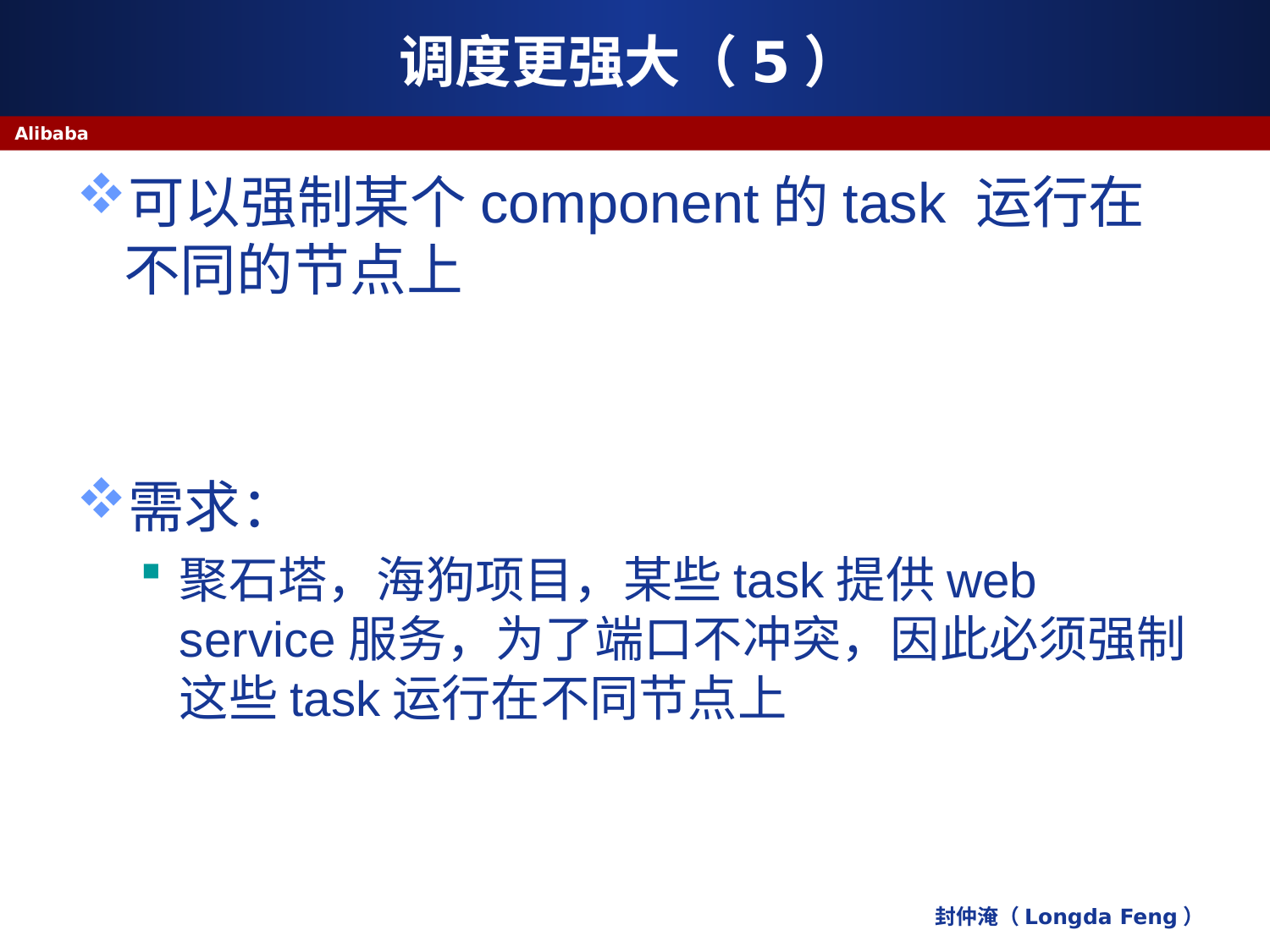

# 调度更强大（5）
Alibaba
可以强制某个component的task 运行在不同的节点上

需求：
聚石塔，海狗项目，某些task提供web service服务，为了端口不冲突，因此必须强制这些task运行在不同节点上
封仲淹（Longda Feng）